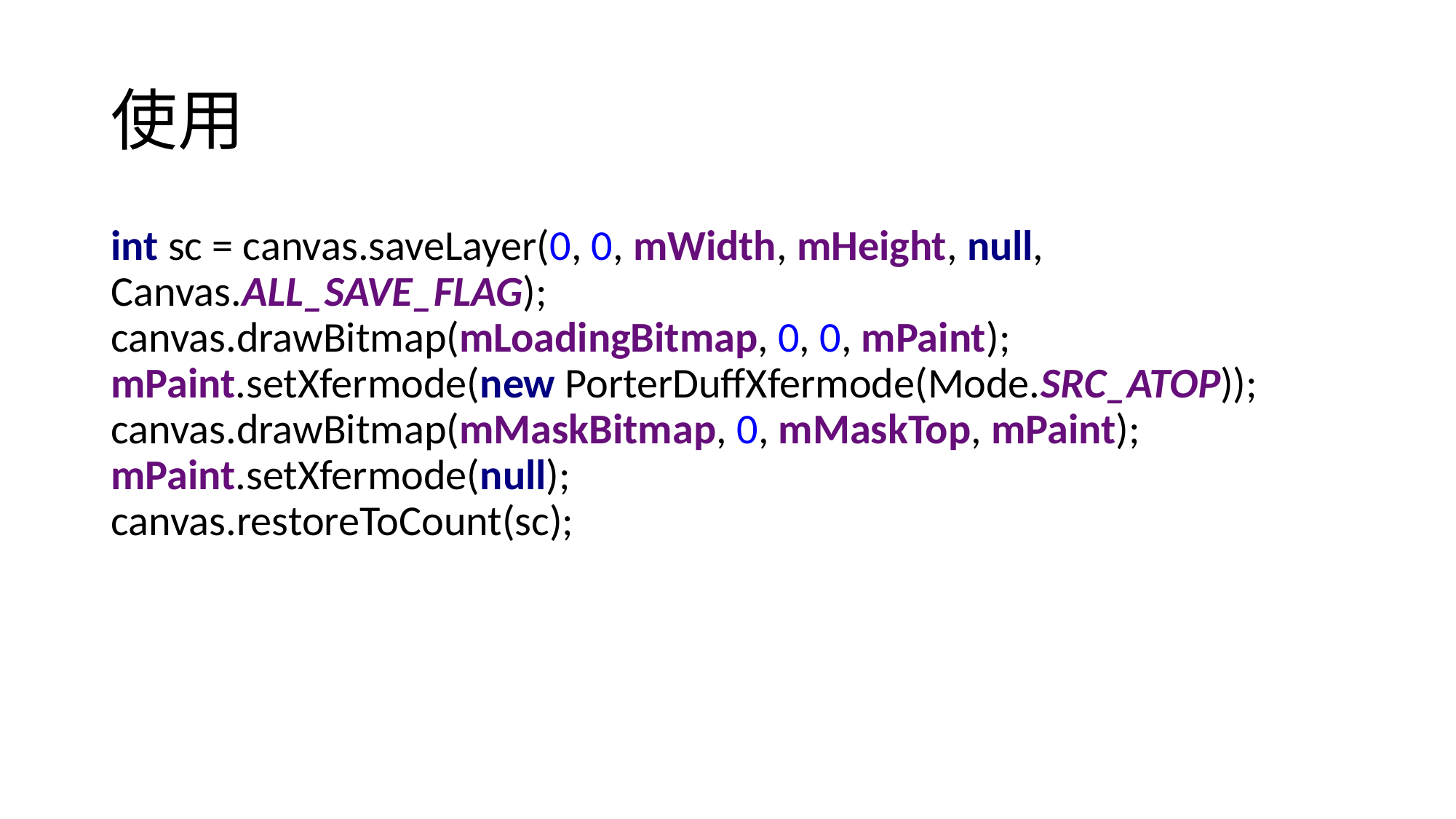

# 使用
int sc = canvas.saveLayer(0, 0, mWidth, mHeight, null, Canvas.ALL_SAVE_FLAG);
canvas.drawBitmap(mLoadingBitmap, 0, 0, mPaint);
mPaint.setXfermode(new PorterDuffXfermode(Mode.SRC_ATOP));
canvas.drawBitmap(mMaskBitmap, 0, mMaskTop, mPaint);
mPaint.setXfermode(null);
canvas.restoreToCount(sc);